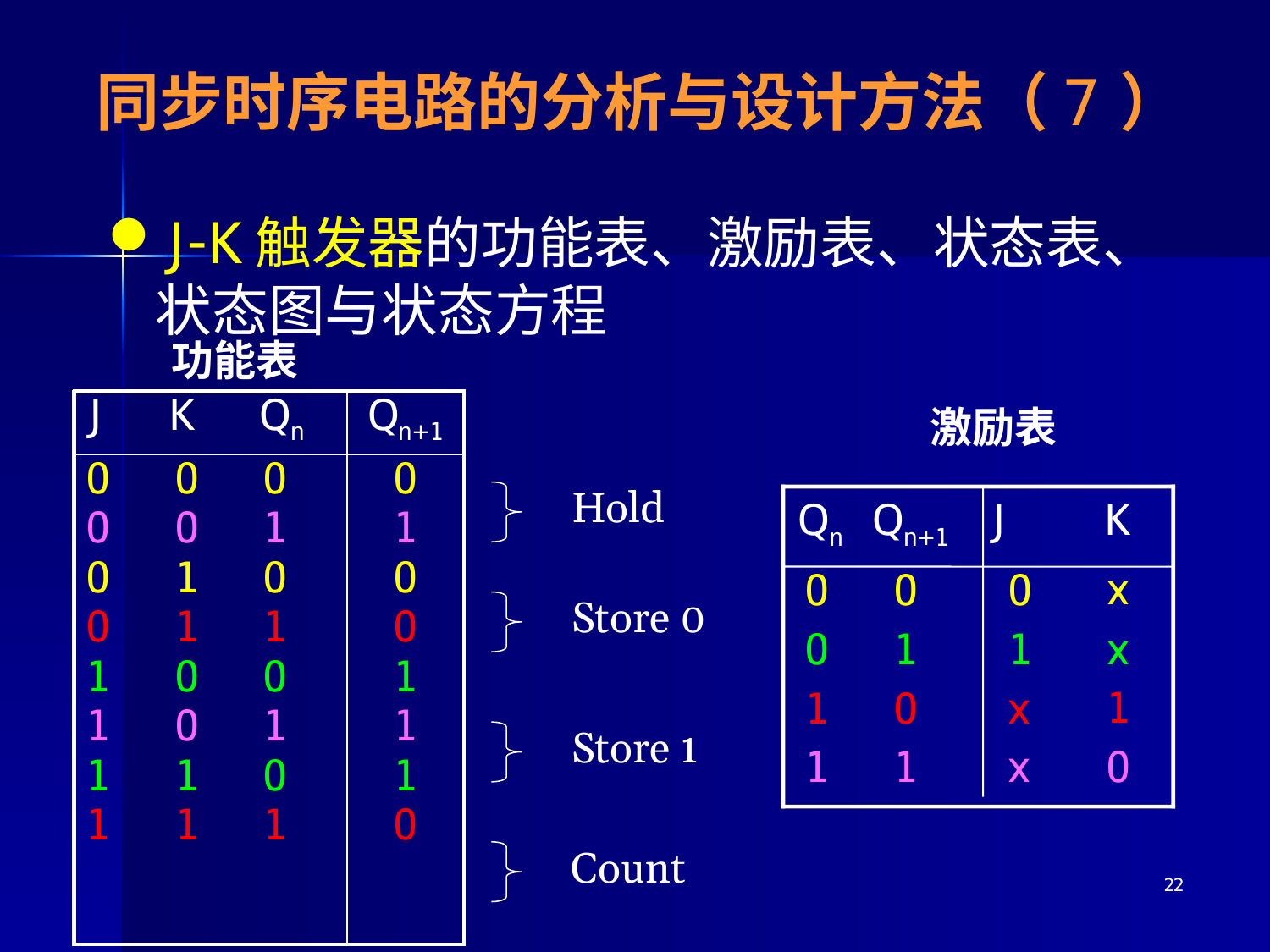

# 同步时序电路的分析与设计方法（7）
J-K触发器的功能表、激励表、状态表、状态图与状态方程
功能表
| J K Qn | Qn+1 |
| --- | --- |
| 0 0 0 0 0 1 0 1 0 0 1 1 1 0 0 1 0 1 1 1 0 1 1 1 | 0 1 0 0 1 1 1 0 |
激励表
 Hold

Qn    Qn+1    J

K

x
x
1
0
0     0       0
0     1       1
1     0       x
1     1       x

Store 0

Store 1

Count

22